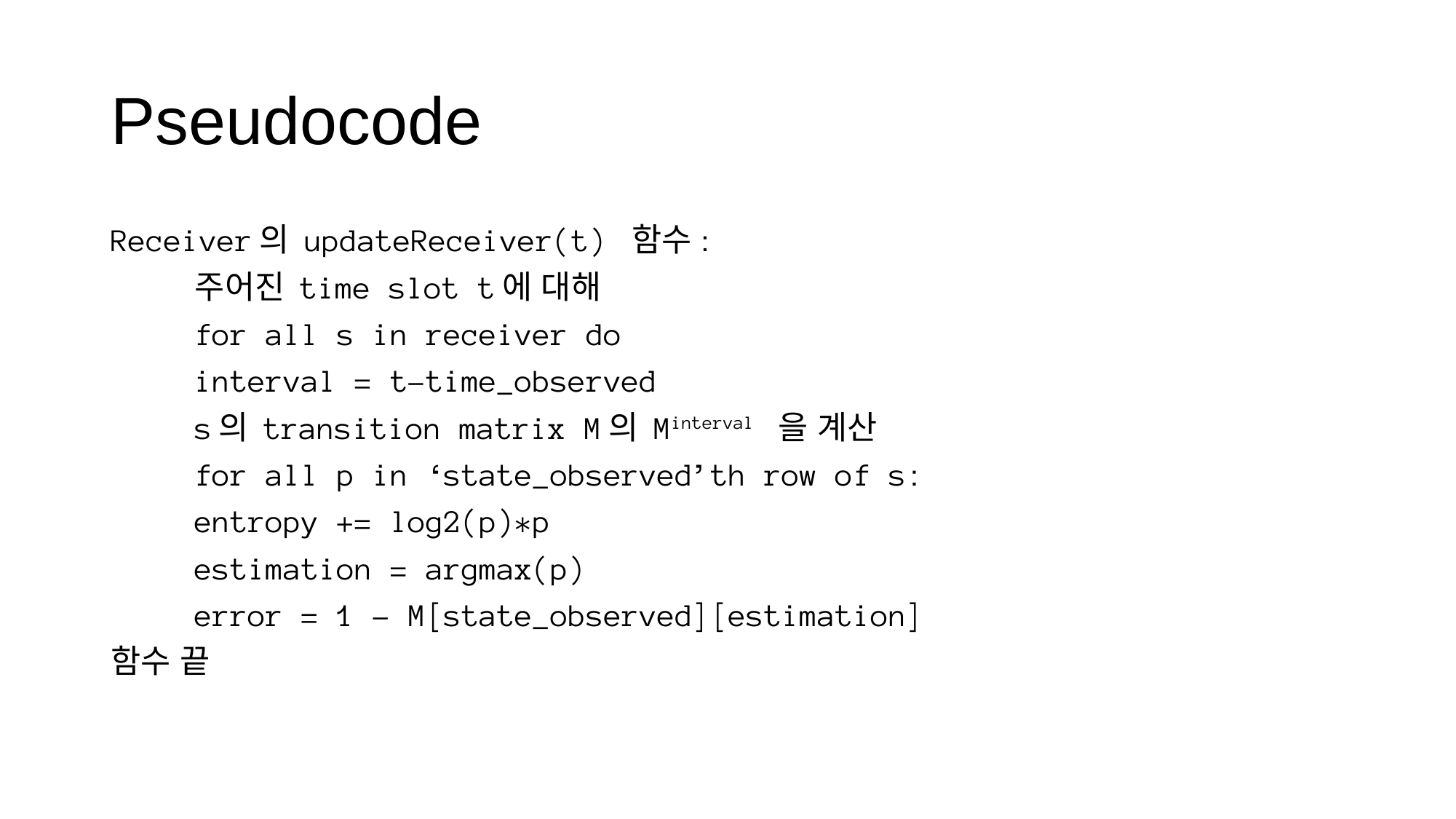

# Pseudocode
Receiver의 updateReceiver(t) 함수:
	주어진 time slot t에 대해
	for all s in receiver do
		interval = t-time_observed
		s의 transition matrix M의 Minterval 을 계산
		for all p in ‘state_observed’th row of s:
			entropy += log2(p)*p
			estimation = argmax(p)
		error = 1 - M[state_observed][estimation]
함수 끝